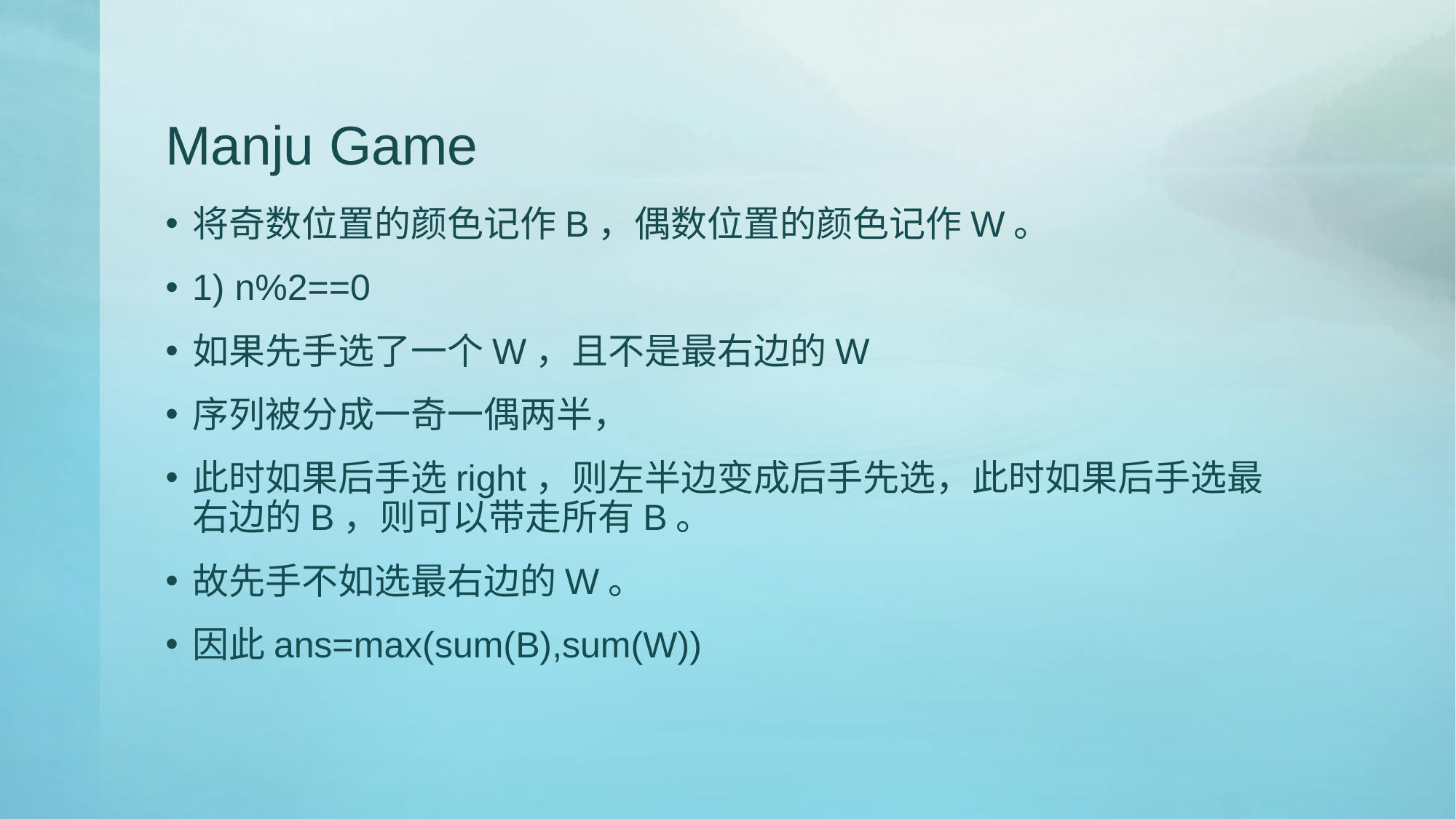

# Manju Game
将奇数位置的颜色记作B，偶数位置的颜色记作W。
1) n%2==0
如果先手选了一个W，且不是最右边的W
序列被分成一奇一偶两半，
此时如果后手选right，则左半边变成后手先选，此时如果后手选最右边的B，则可以带走所有B。
故先手不如选最右边的W。
因此ans=max(sum(B),sum(W))